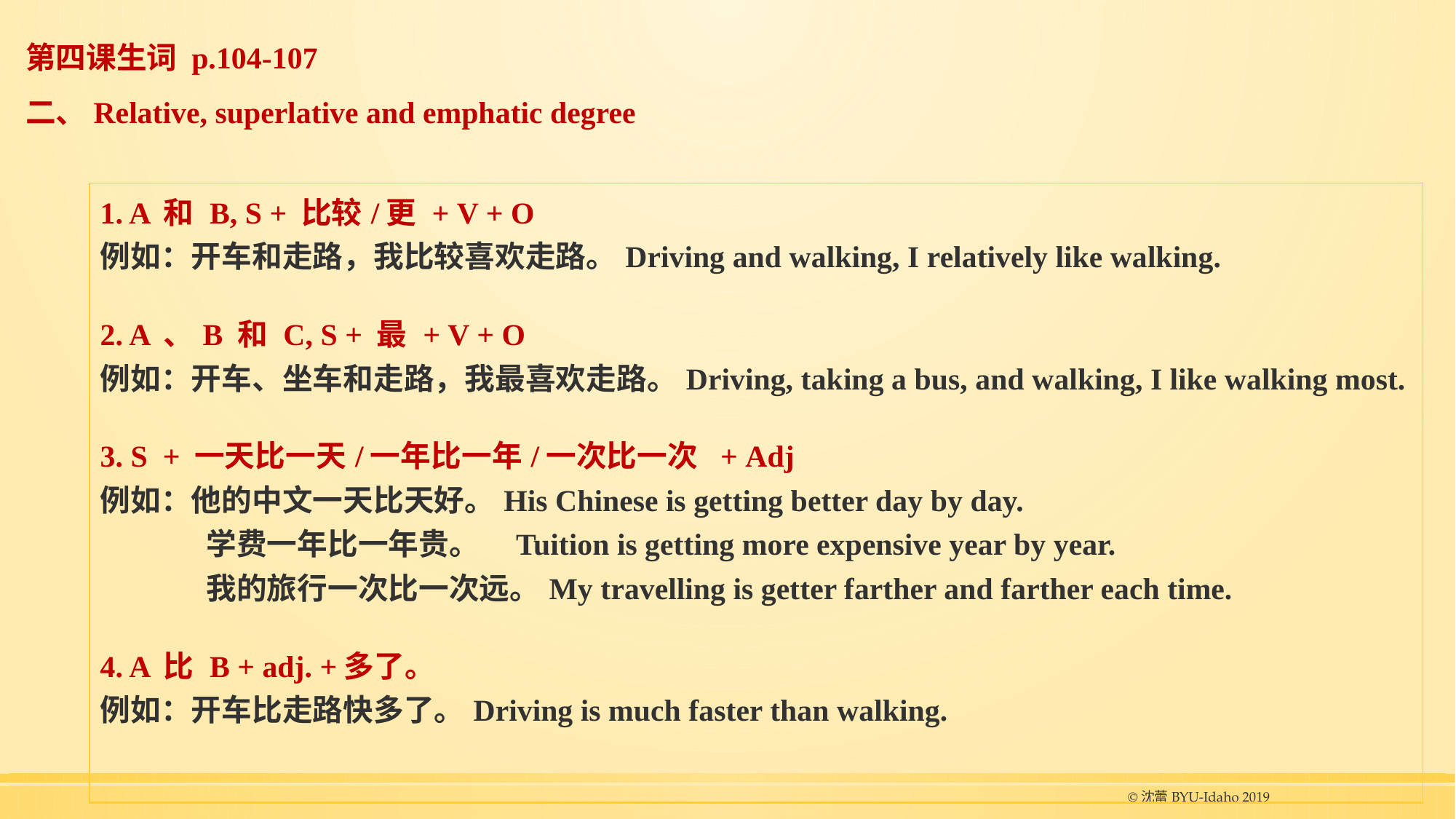

# 第四课生词 p.104-107 二、Relative, superlative and emphatic degree
| 1. A 和 B, S + 比较/更 + V + O 例如：开车和走路，我比较喜欢走路。Driving and walking, I relatively like walking. 2. A 、B 和 C, S + 最 + V + O 例如：开车、坐车和走路，我最喜欢走路。Driving, taking a bus, and walking, I like walking most. 3. S + 一天比一天/一年比一年/一次比一次 + Adj 例如：他的中文一天比天好。His Chinese is getting better day by day. 学费一年比一年贵。 Tuition is getting more expensive year by year. 我的旅行一次比一次远。My travelling is getter farther and farther each time. 4. A 比 B + adj. +多了。 例如：开车比走路快多了。Driving is much faster than walking. |
| --- |
©沈蕾BYU-Idaho 2019